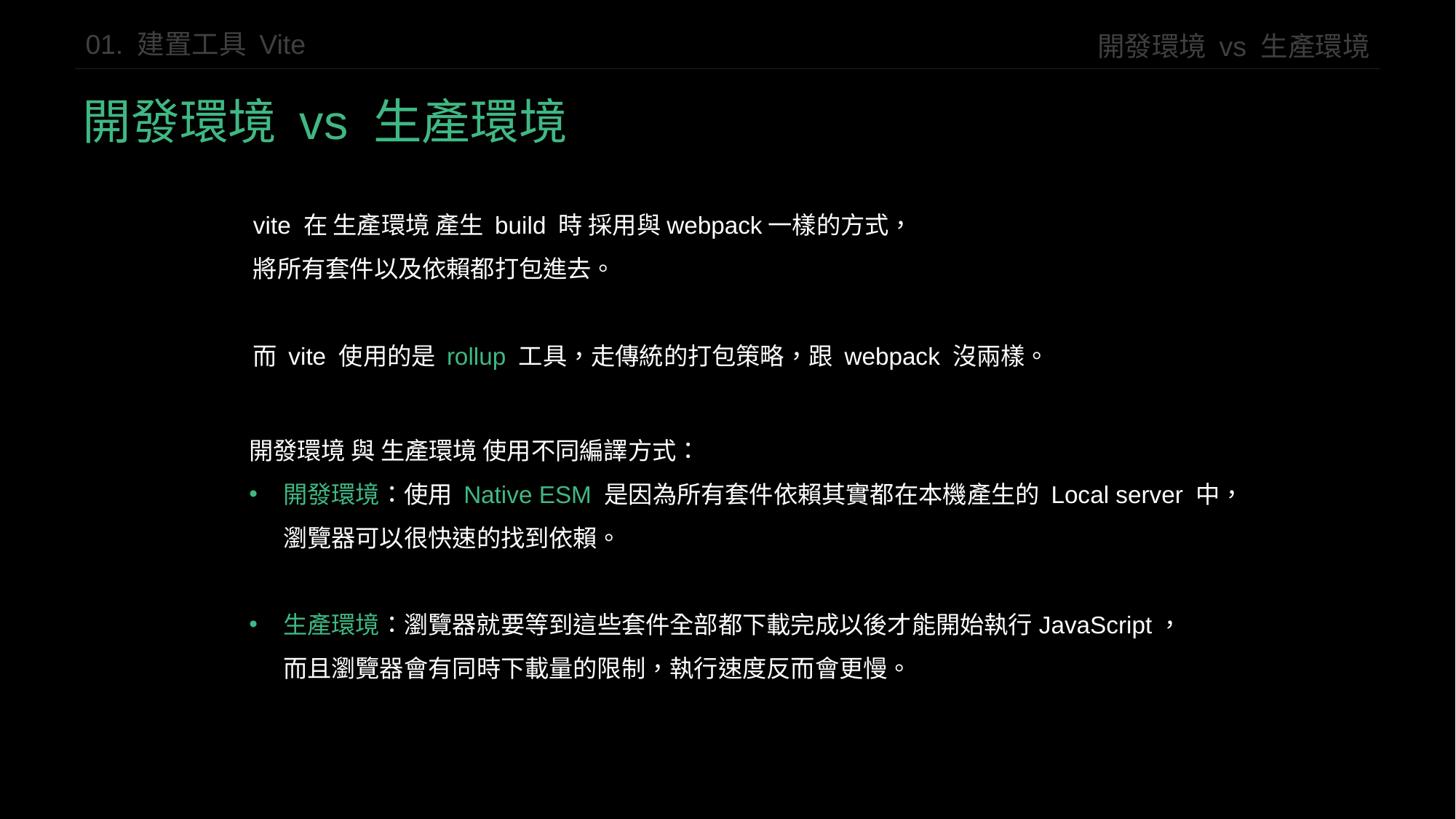

開發環境 vs 生產環境
01. 建置工具 Vite
開發環境 vs 生產環境
vite 在 生產環境 產生 build 時 採用與webpack一樣的方式，
將所有套件以及依賴都打包進去。

而 vite 使用的是 rollup 工具，走傳統的打包策略，跟 webpack 沒兩樣。
開發環境 與 生產環境 使用不同編譯方式：
開發環境：使用 Native ESM 是因為所有套件依賴其實都在本機產生的 Local server 中，
瀏覽器可以很快速的找到依賴。
生產環境：瀏覽器就要等到這些套件全部都下載完成以後才能開始執行JavaScript，
而且瀏覽器會有同時下載量的限制，執行速度反而會更慢。